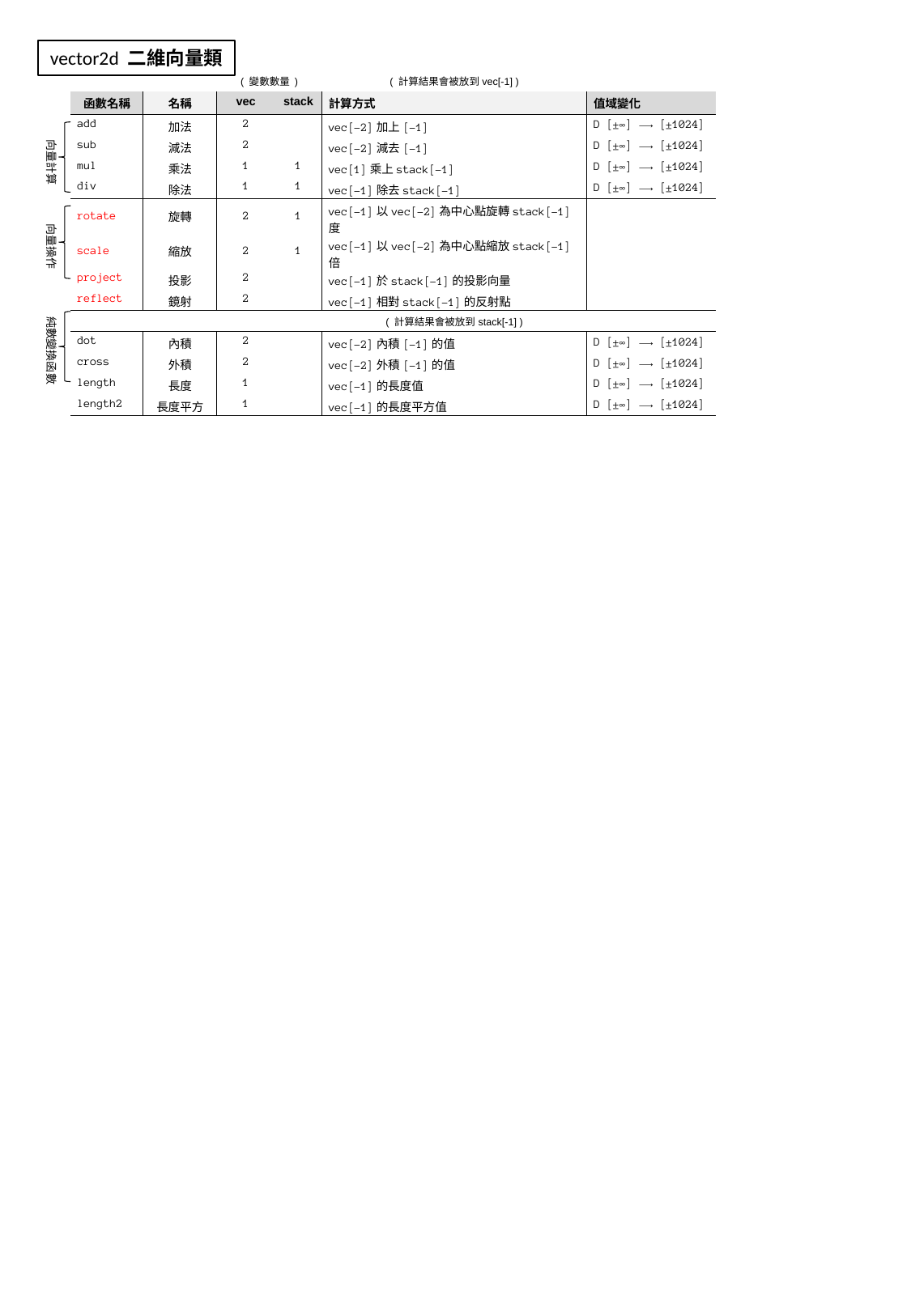

vector2d 二維向量類
|  |  | ( 變數數量 ) |  | ( 計算結果會被放到vec[-1] ) |  |
| --- | --- | --- | --- | --- | --- |
| 函數名稱 | 名稱 | vec | stack | 計算方式 | 值域變化 |
| add | 加法 | 2 |  | vec[-2]加上[-1] | D [±∞] ⟶ [±1024] |
| sub | 減法 | 2 |  | vec[-2]減去[-1] | D [±∞] ⟶ [±1024] |
| mul | 乘法 | 1 | 1 | vec[1]乘上stack[-1] | D [±∞] ⟶ [±1024] |
| div | 除法 | 1 | 1 | vec[-1]除去stack[-1] | D [±∞] ⟶ [±1024] |
| rotate | 旋轉 | 2 | 1 | vec[-1]以vec[-2]為中心點旋轉stack[-1]度 |  |
| scale | 縮放 | 2 | 1 | vec[-1]以vec[-2]為中心點縮放stack[-1]倍 |  |
| project | 投影 | 2 |  | vec[-1]於stack[-1]的投影向量 |  |
| reflect | 鏡射 | 2 |  | vec[-1]相對stack[-1]的反射點 |  |
|  |  |  |  | ( 計算結果會被放到stack[-1] ) |  |
| dot | 內積 | 2 |  | vec[-2]內積[-1]的值 | D [±∞] ⟶ [±1024] |
| cross | 外積 | 2 |  | vec[-2]外積[-1]的值 | D [±∞] ⟶ [±1024] |
| length | 長度 | 1 |  | vec[-1]的長度值 | D [±∞] ⟶ [±1024] |
| length2 | 長度平方 | 1 |  | vec[-1]的長度平方值 | D [±∞] ⟶ [±1024] |

向量計算

向量操作
純數變換函數